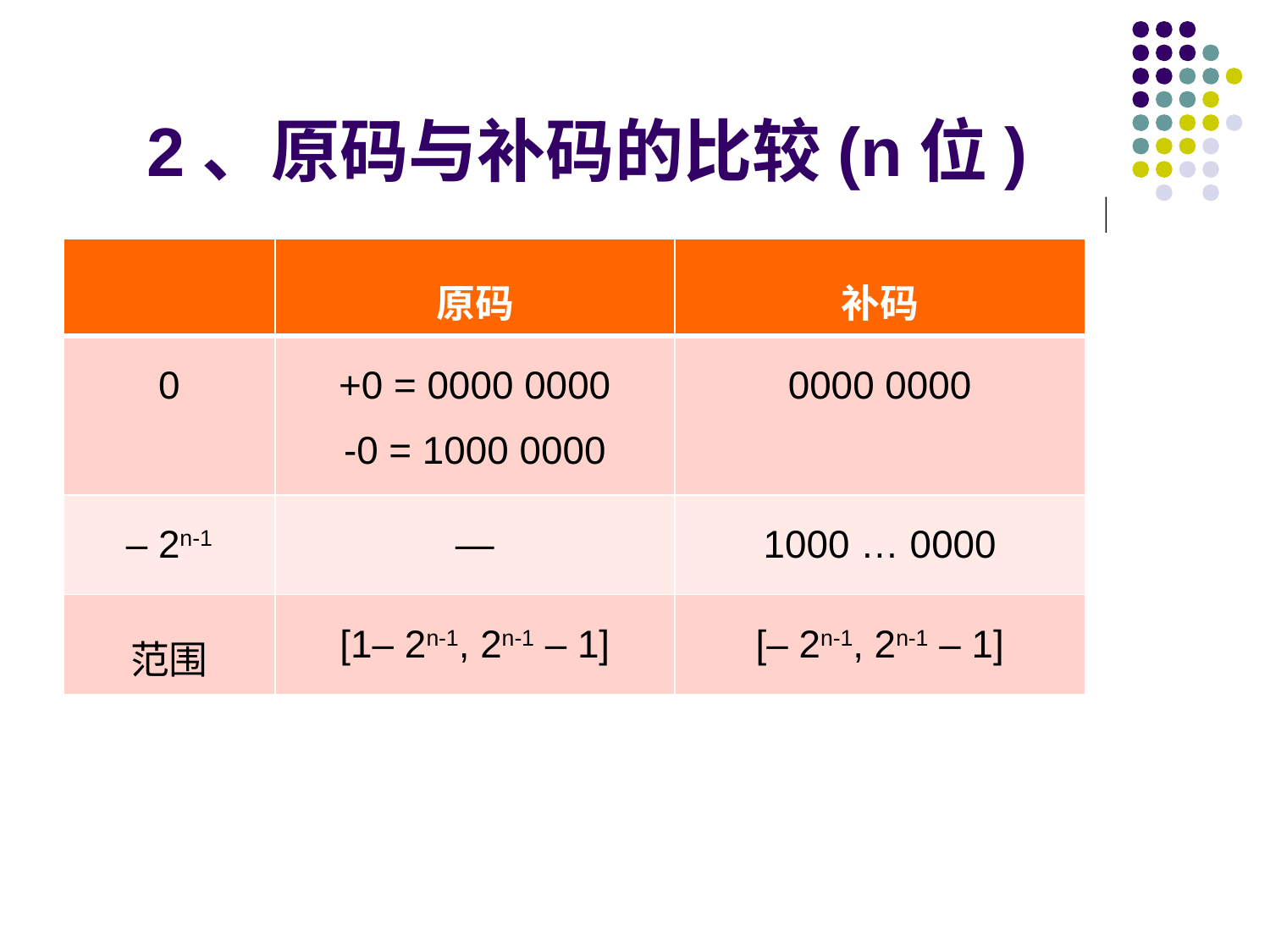

# 2、原码与补码的比较(n位)
|  | 原码 | 补码 |
| --- | --- | --- |
| 0 | +0 = 0000 0000 -0 = 1000 0000 | 0000 0000 |
| – 2n-1 | — | 1000 … 0000 |
| 范围 | [1– 2n-1, 2n-1 – 1] | [– 2n-1, 2n-1 – 1] |

34